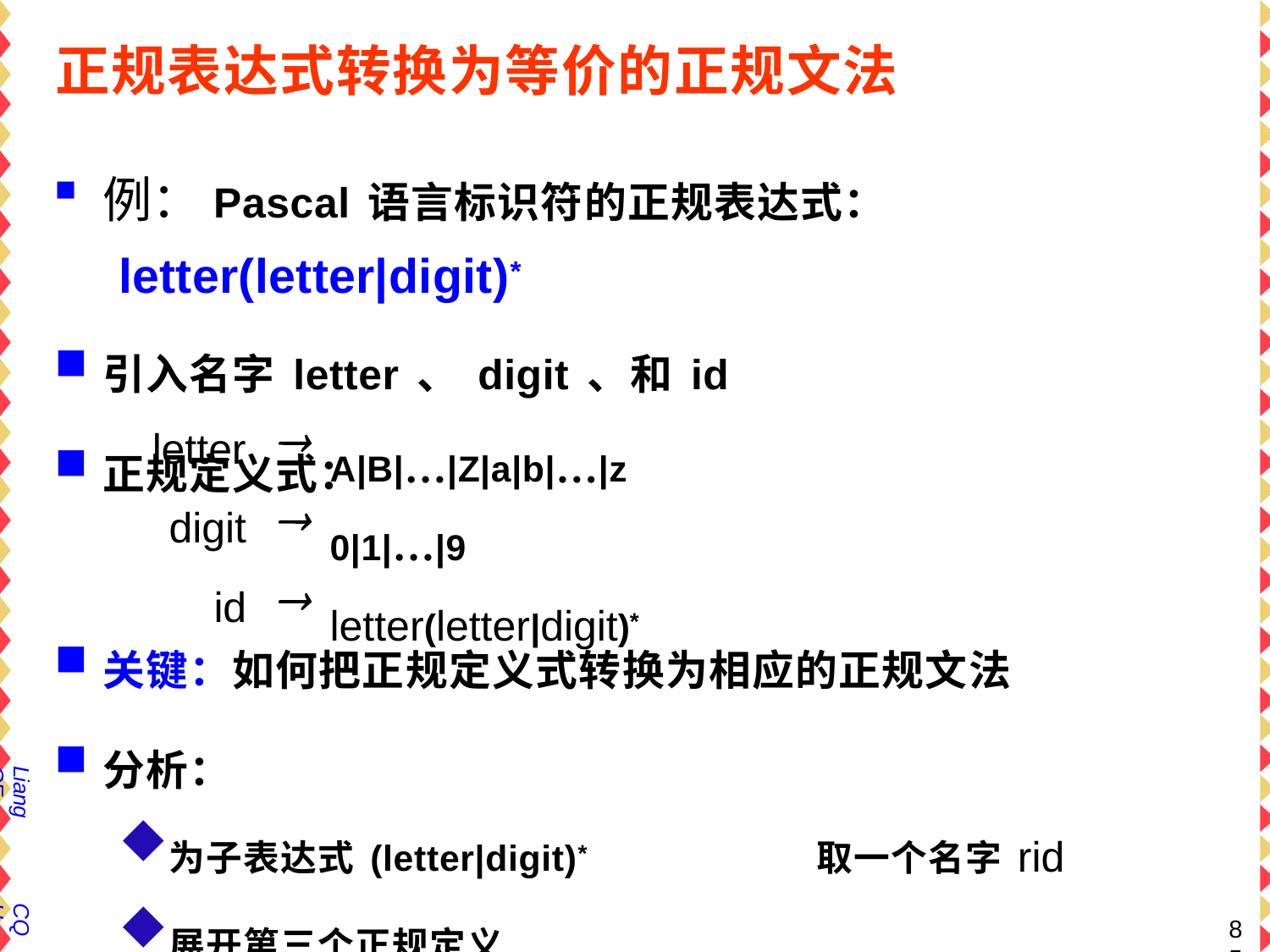

# 正规表达式转换为等价的正规文法
例：Pascal语言标识符的正规表达式：
letter(letter|digit)*
引入名字letter、digit、和id
正规定义式：
| letter | → | A|B|…|Z|a|b|…|z |
| --- | --- | --- |
| digit | → | 0|1|…|9 |
| id | → | letter(letter|digit)\* |
关键：如何把正规定义式转换为相应的正规文法
分析：
为子表达式(letter|digit)*	取一个名字rid
展开第三个正规定义
Liang GE
CQU
85